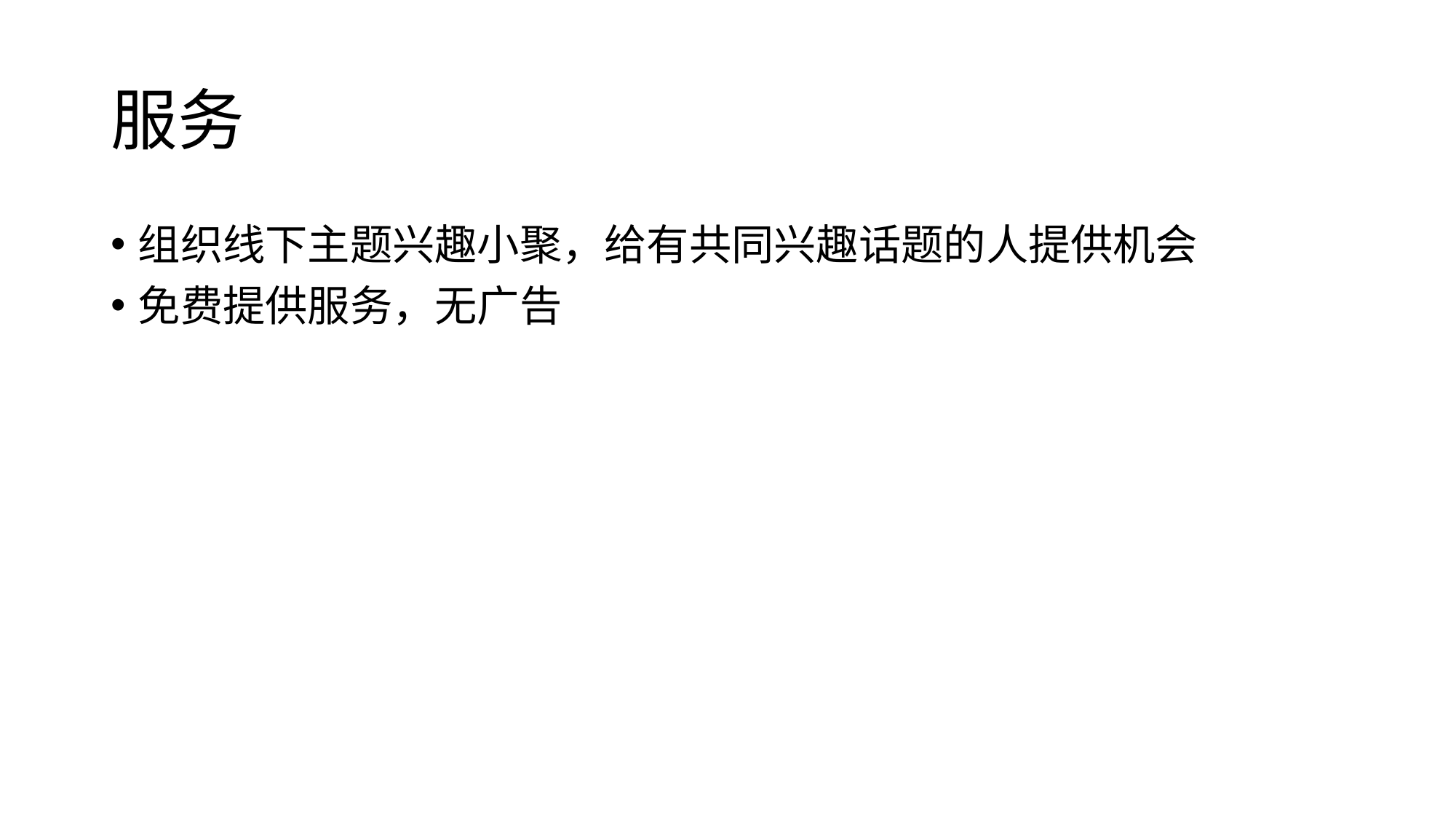

# 服务
组织线下主题兴趣小聚，给有共同兴趣话题的人提供机会
免费提供服务，无广告